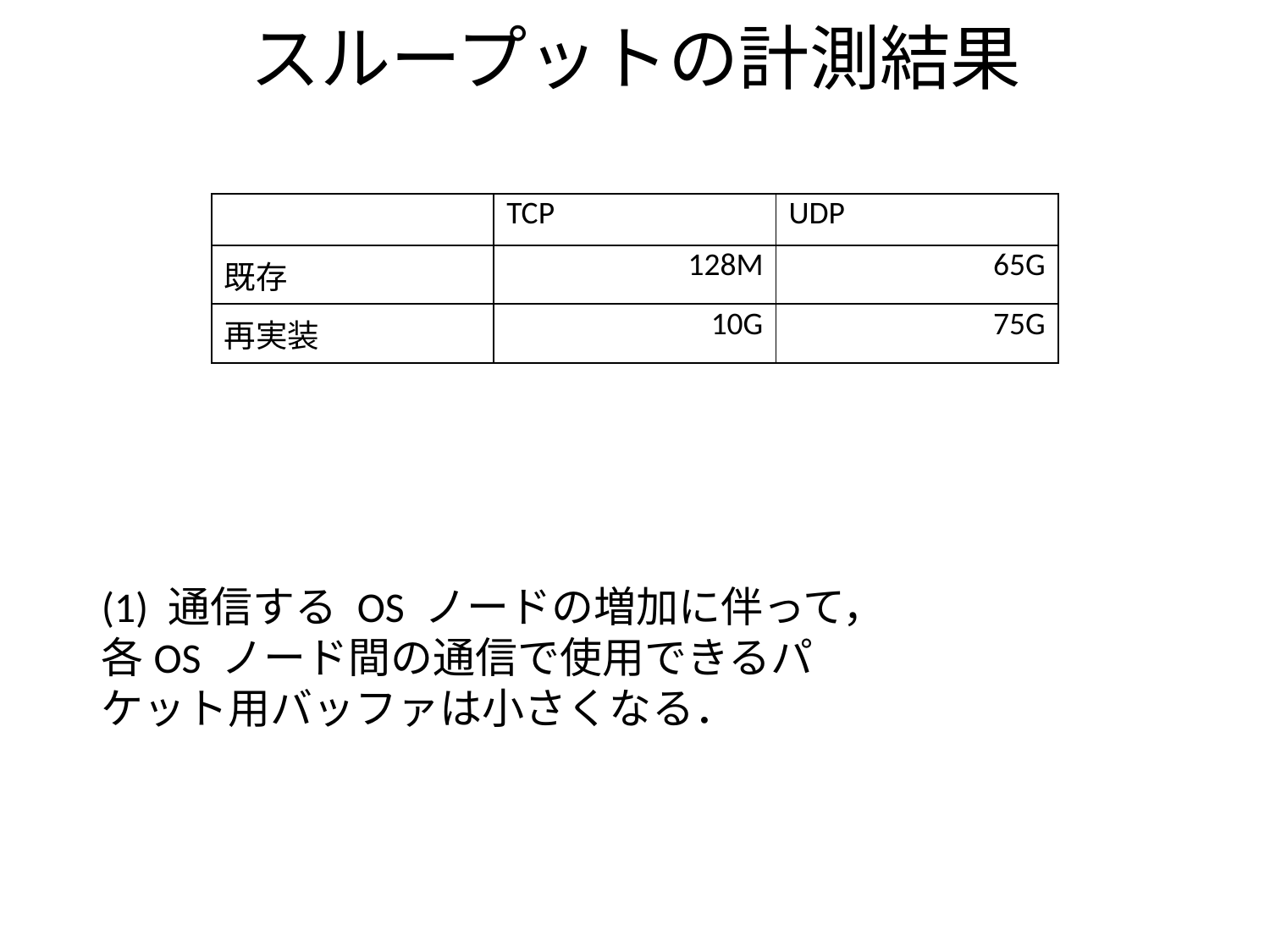

スループットの計測結果
|  | TCP | UDP |
| --- | --- | --- |
| 既存 | 128M | 65G |
| 再実装 | 10G | 75G |
(1) 通信する OS ノードの増加に伴って，各OS ノード間の通信で使用できるパケット用バッファは小さくなる．